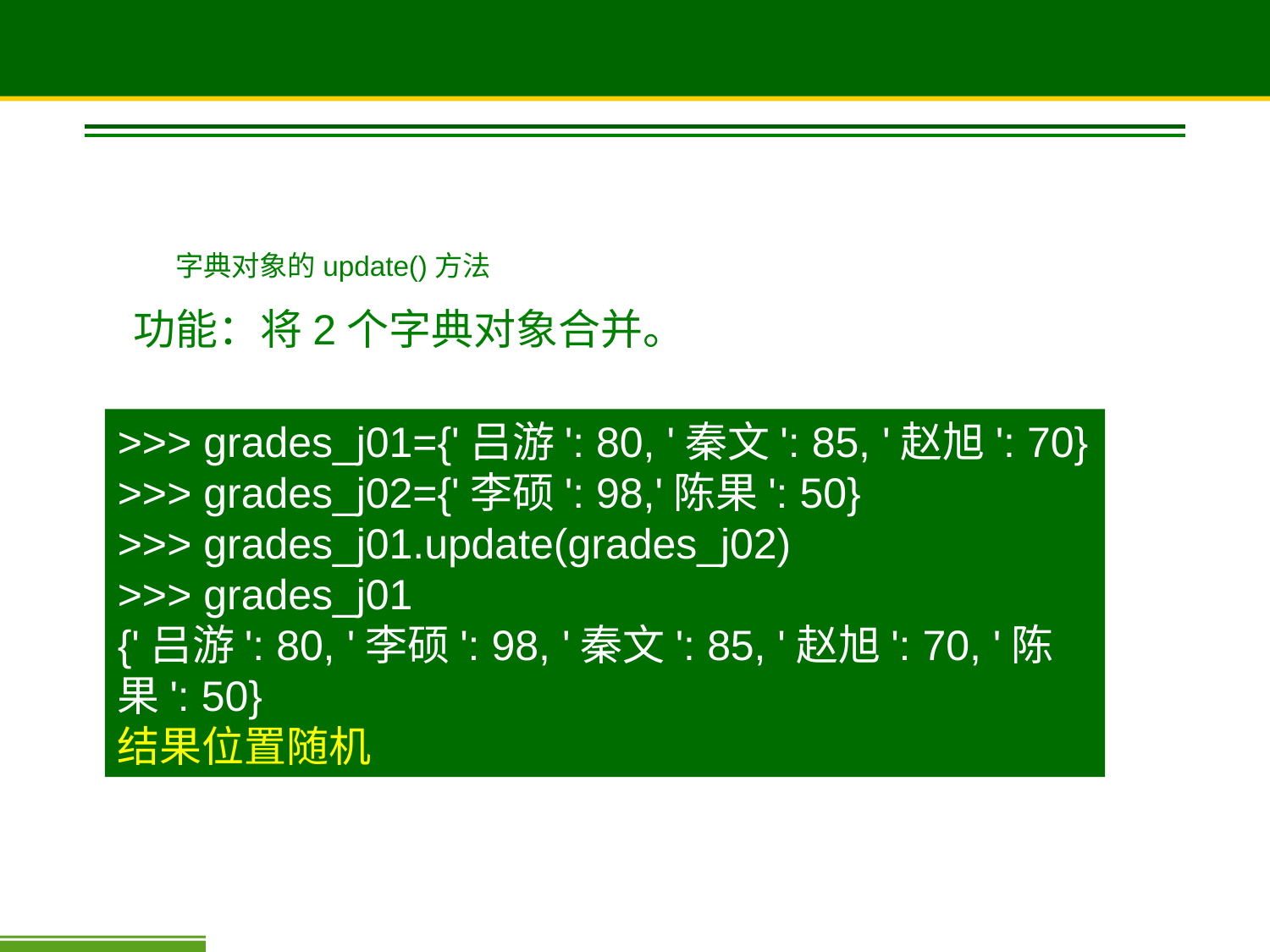

字典对象的update()方法
功能：将2个字典对象合并。
>>> grades_j01={'吕游': 80, '秦文': 85, '赵旭': 70}
>>> grades_j02={'李硕': 98,'陈果': 50}
>>> grades_j01.update(grades_j02)
>>> grades_j01
{'吕游': 80, '李硕': 98, '秦文': 85, '赵旭': 70, '陈果': 50}
结果位置随机